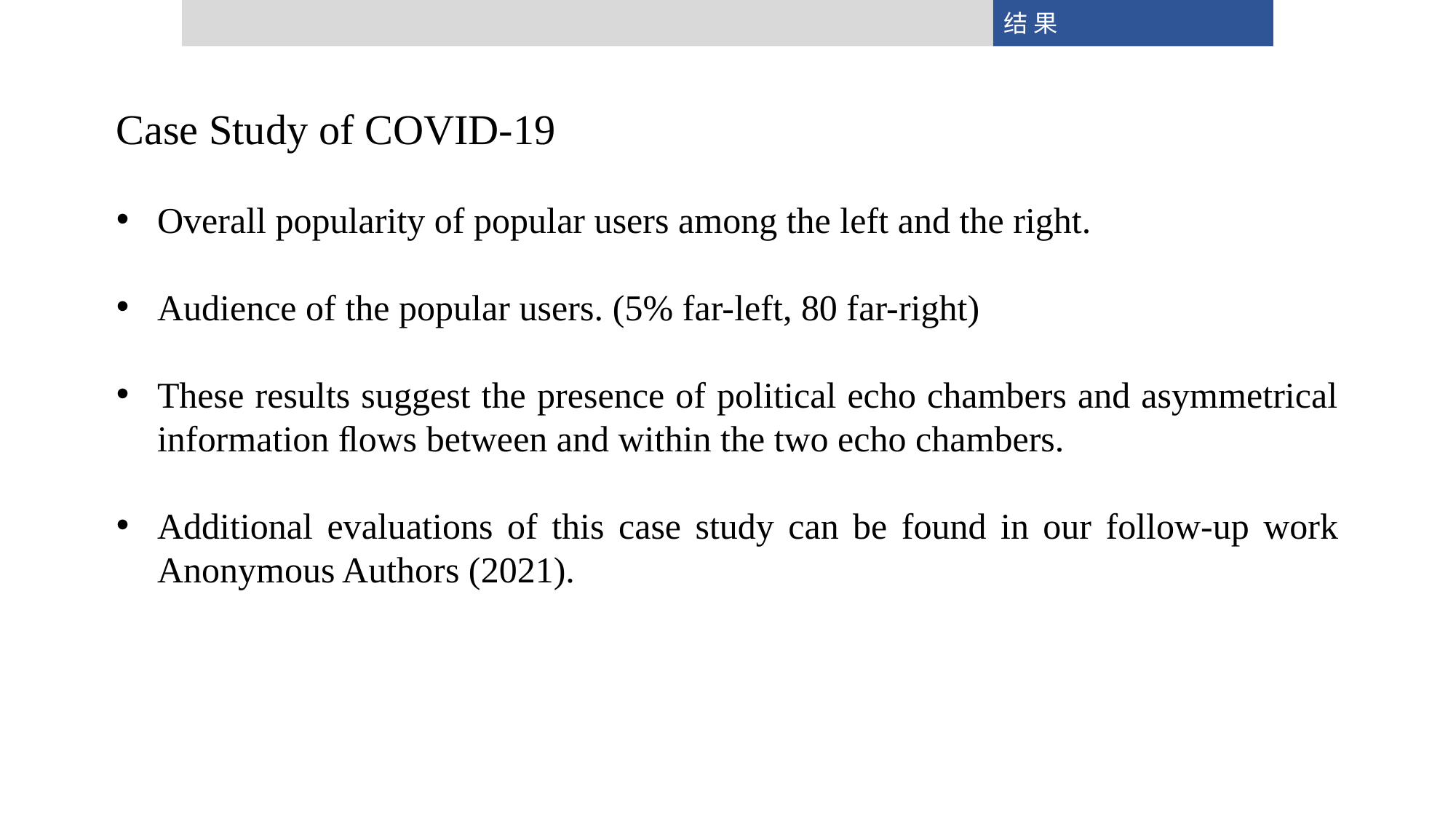

结 果
Case Study of COVID-19

Overall popularity of popular users among the left and the right.

Audience of the popular users. (5% far-left, 80 far-right)

These results suggest the presence of political echo chambers and asymmetrical information ﬂows between and within the two echo chambers.

Additional evaluations of this case study can be found in our follow-up work Anonymous Authors (2021).